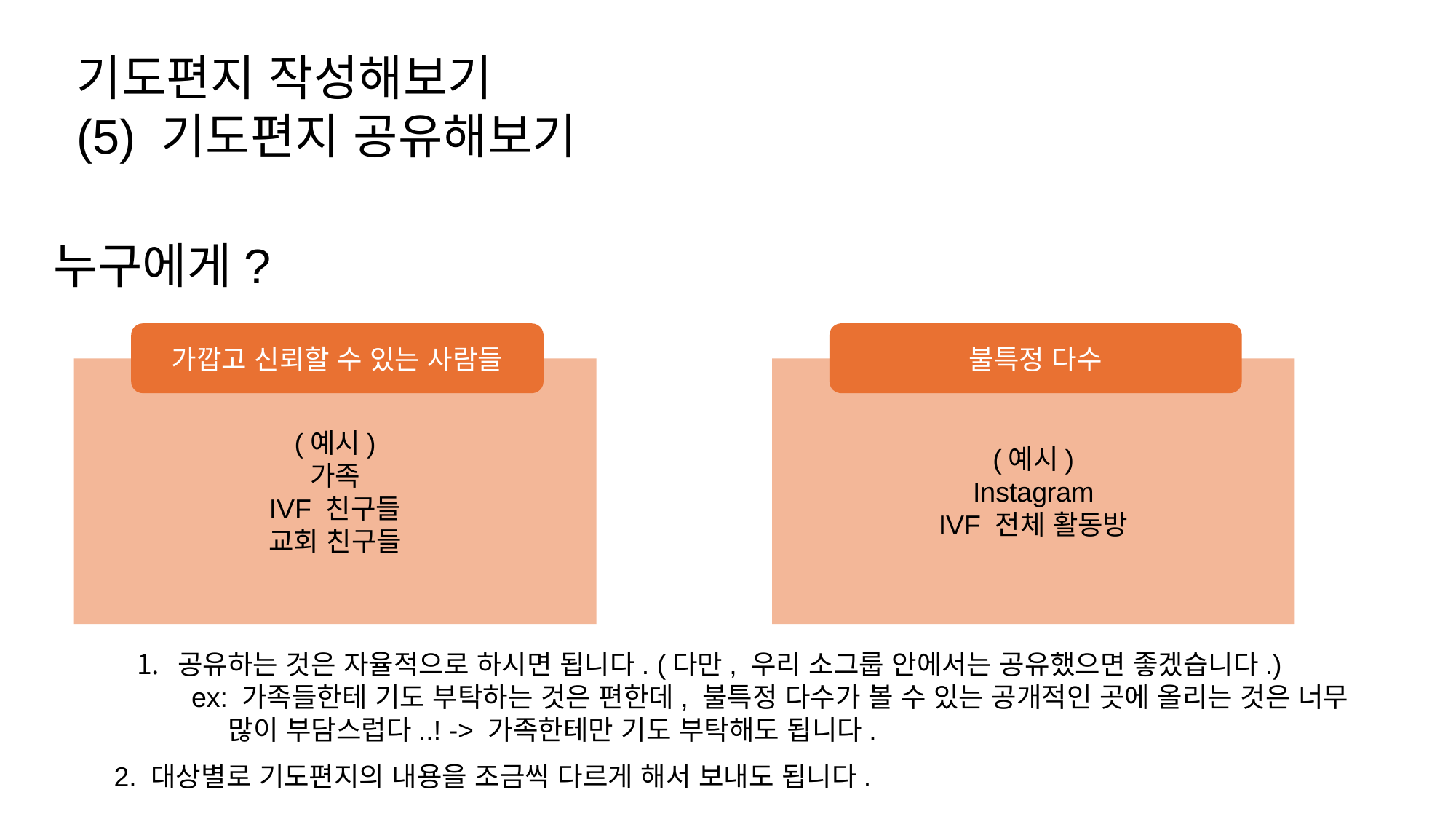

기도편지 작성해보기
(5) 기도편지 공유해보기
누구에게?
가깝고 신뢰할 수 있는 사람들
불특정 다수
(예시)
가족
IVF 친구들
교회 친구들
(예시)
Instagram
IVF 전체 활동방
공유하는 것은 자율적으로 하시면 됩니다. (다만, 우리 소그룹 안에서는 공유했으면 좋겠습니다.)
ex: 가족들한테 기도 부탁하는 것은 편한데, 불특정 다수가 볼 수 있는 공개적인 곳에 올리는 것은 너무
    많이 부담스럽다..! -> 가족한테만 기도 부탁해도 됩니다.
2. 대상별로 기도편지의 내용을 조금씩 다르게 해서 보내도 됩니다.